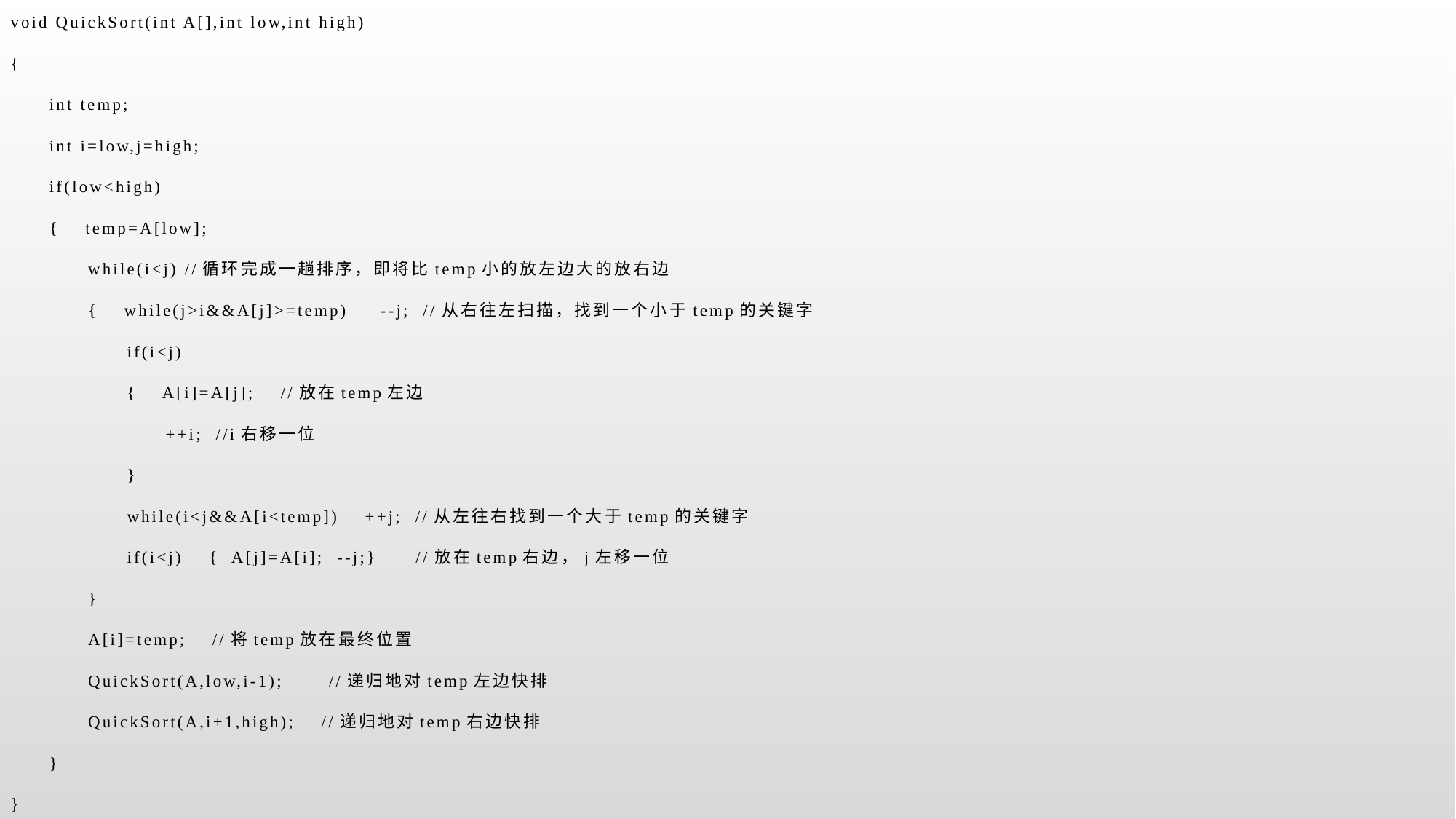

void QuickSort(int A[],int low,int high)
{
      int temp;
      int i=low,j=high;
      if(low<high)
      {    temp=A[low];
            while(i<j) //循环完成一趟排序，即将比temp小的放左边大的放右边
            {    while(j>i&&A[j]>=temp)     --j;  //从右往左扫描，找到一个小于temp的关键字
                  if(i<j)
                  {    A[i]=A[j];    //放在temp左边
                        ++i;  //i右移一位
                  }
                  while(i<j&&A[i<temp])    ++j;  //从左往右找到一个大于temp的关键字
                  if(i<j)    {  A[j]=A[i];  --j;}      //放在temp右边，j左移一位
            }
            A[i]=temp;    //将temp放在最终位置
            QuickSort(A,low,i-1);       //递归地对temp左边快排
            QuickSort(A,i+1,high);    //递归地对temp右边快排
      }
}